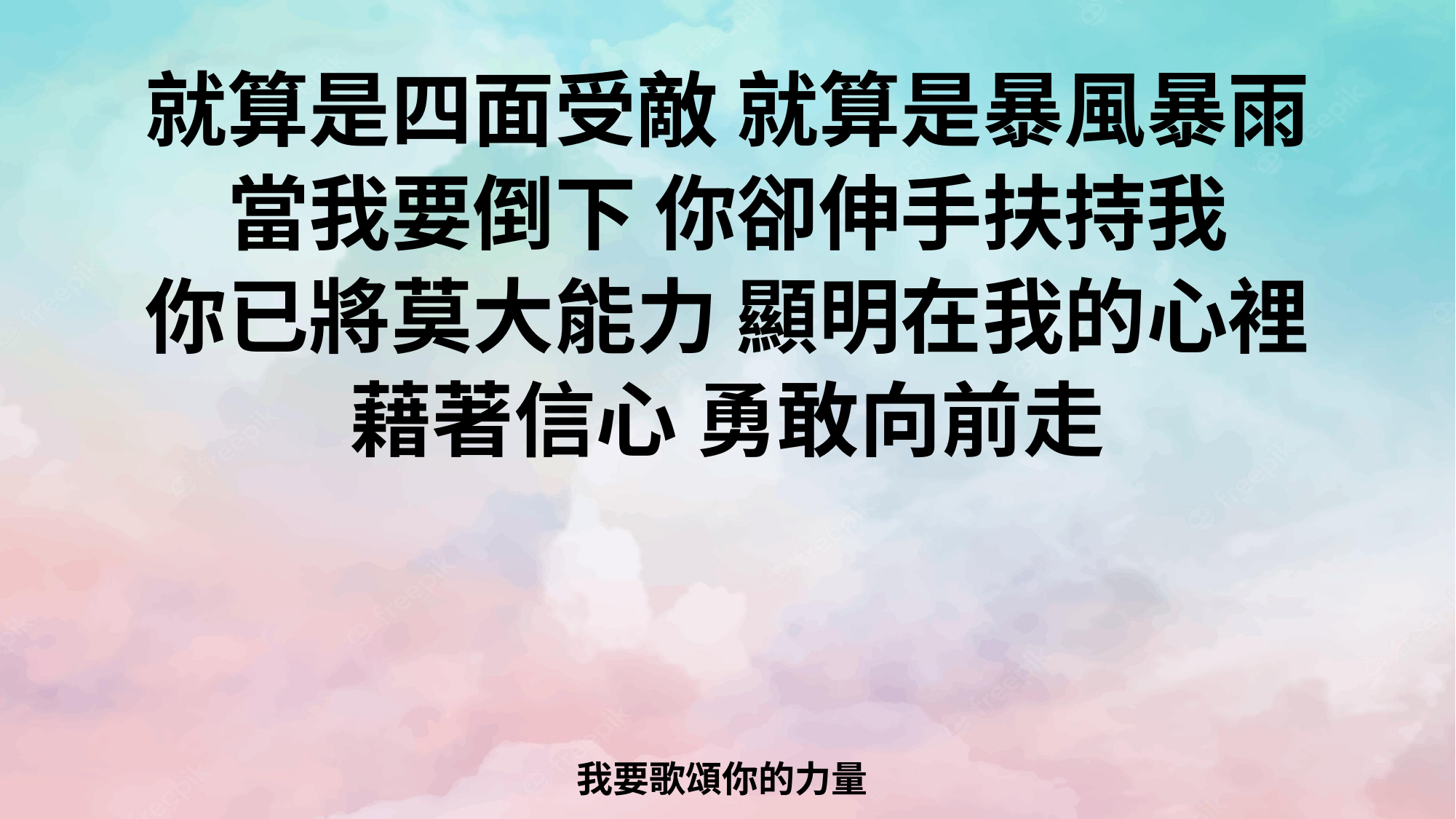

就算是四面受敵 就算是暴風暴雨
當我要倒下 你卻伸手扶持我
你已將莫大能力 顯明在我的心裡
藉著信心 勇敢向前走
# 我要歌頌你的力量